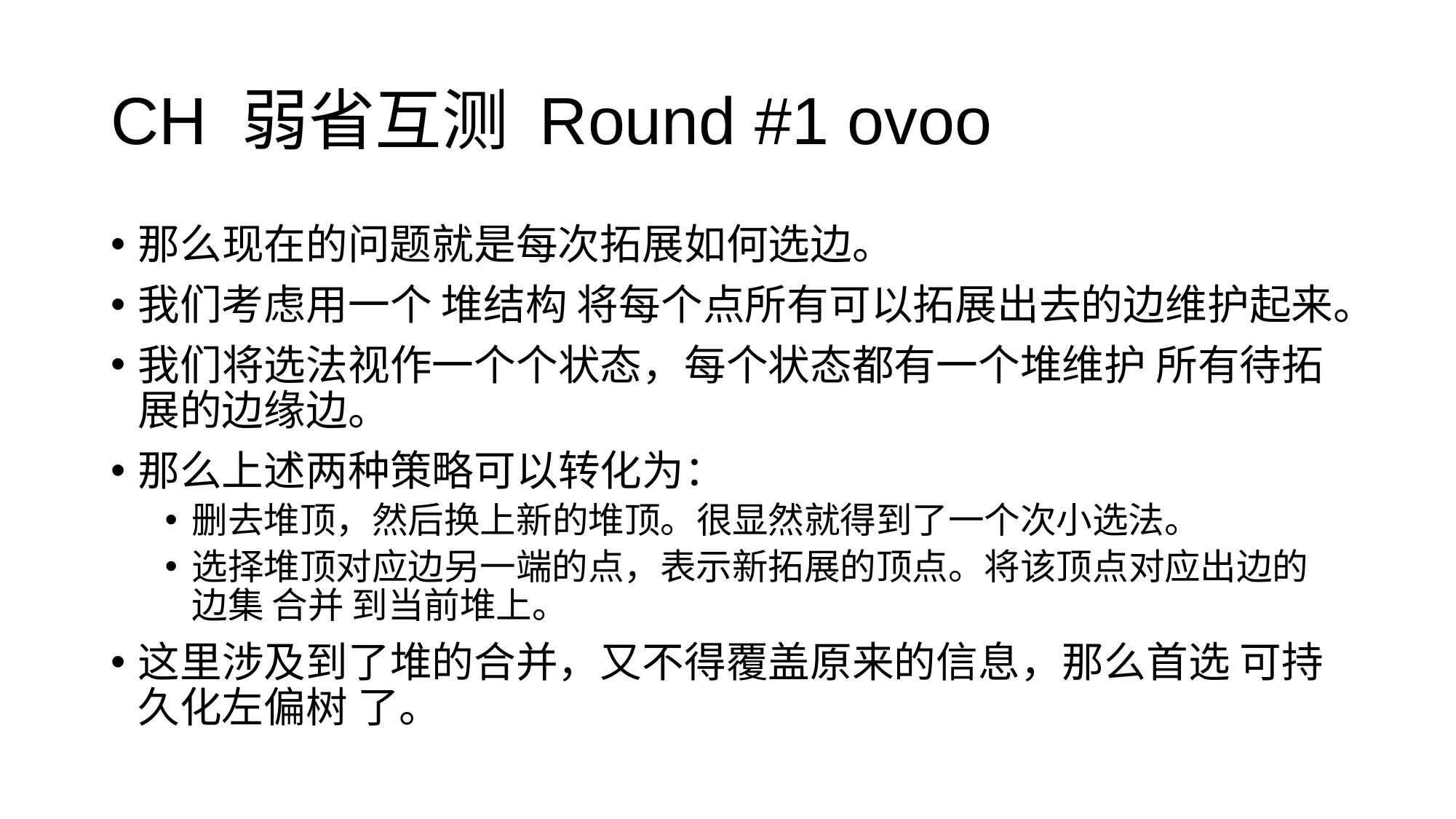

# CH 弱省互测 Round #1 ovoo
那么现在的问题就是每次拓展如何选边。
我们考虑用一个 堆结构 将每个点所有可以拓展出去的边维护起来。
我们将选法视作一个个状态，每个状态都有一个堆维护 所有待拓展的边缘边。
那么上述两种策略可以转化为：
删去堆顶，然后换上新的堆顶。很显然就得到了一个次小选法。
选择堆顶对应边另一端的点，表示新拓展的顶点。将该顶点对应出边的边集 合并 到当前堆上。
这里涉及到了堆的合并，又不得覆盖原来的信息，那么首选 可持久化左偏树 了。